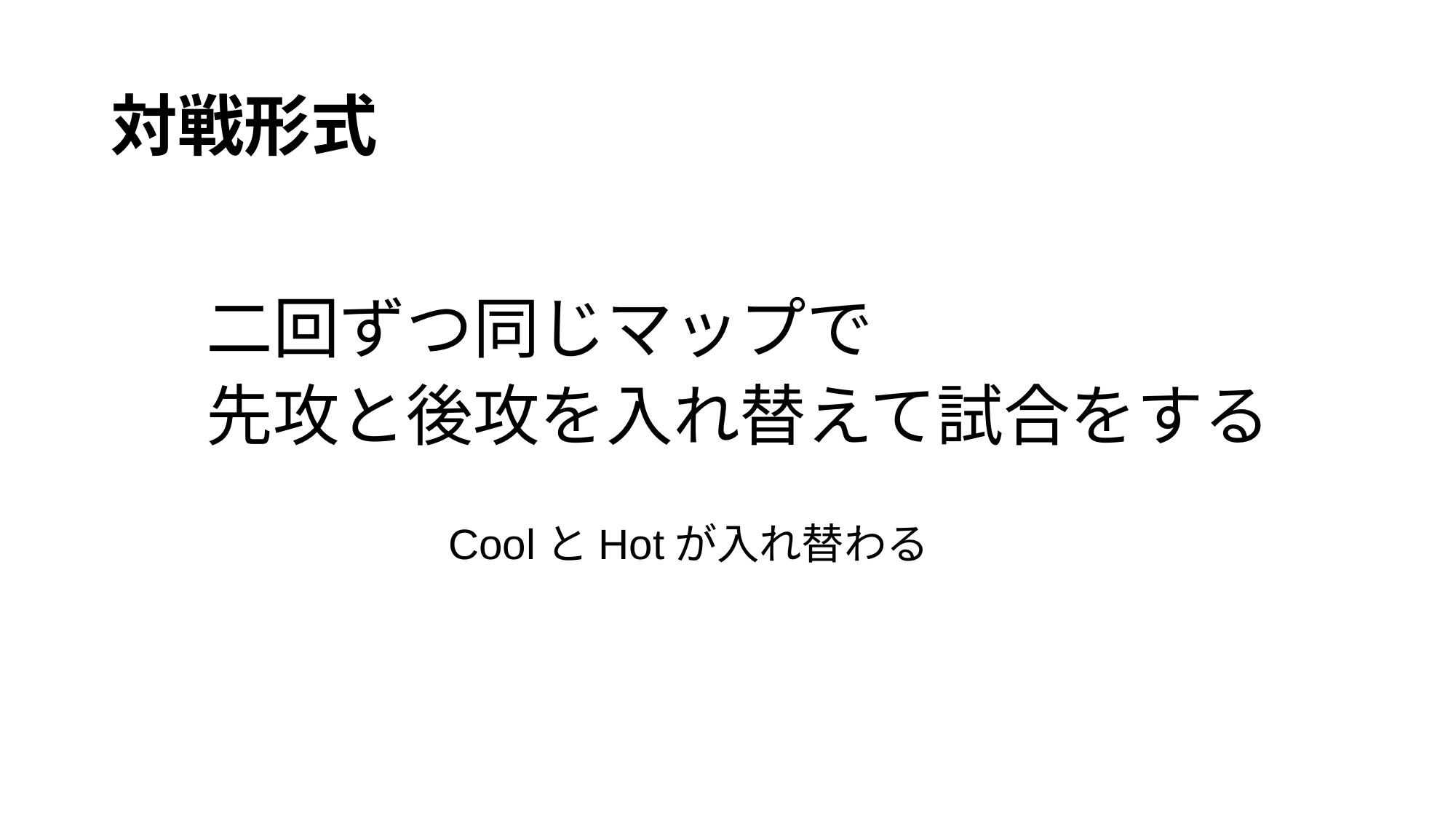

# 対戦形式
二回ずつ同じマップで
先攻と後攻を入れ替えて試合をする
CoolとHotが入れ替わる